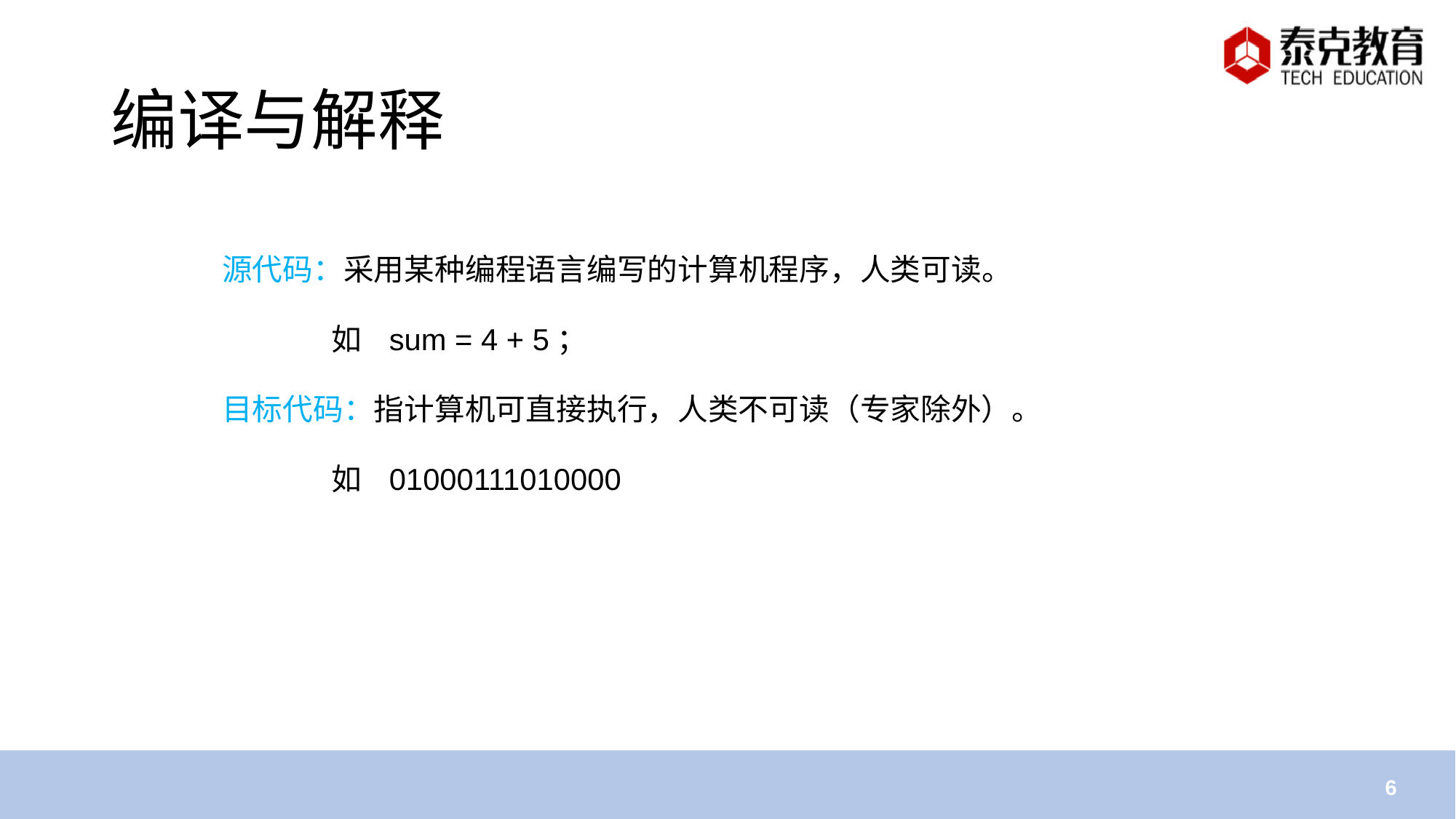

# 编译与解释
源代码：采用某种编程语言编写的计算机程序，人类可读。
	如   sum = 4 + 5；
目标代码：指计算机可直接执行，人类不可读（专家除外）。
	如   01000111010000
6